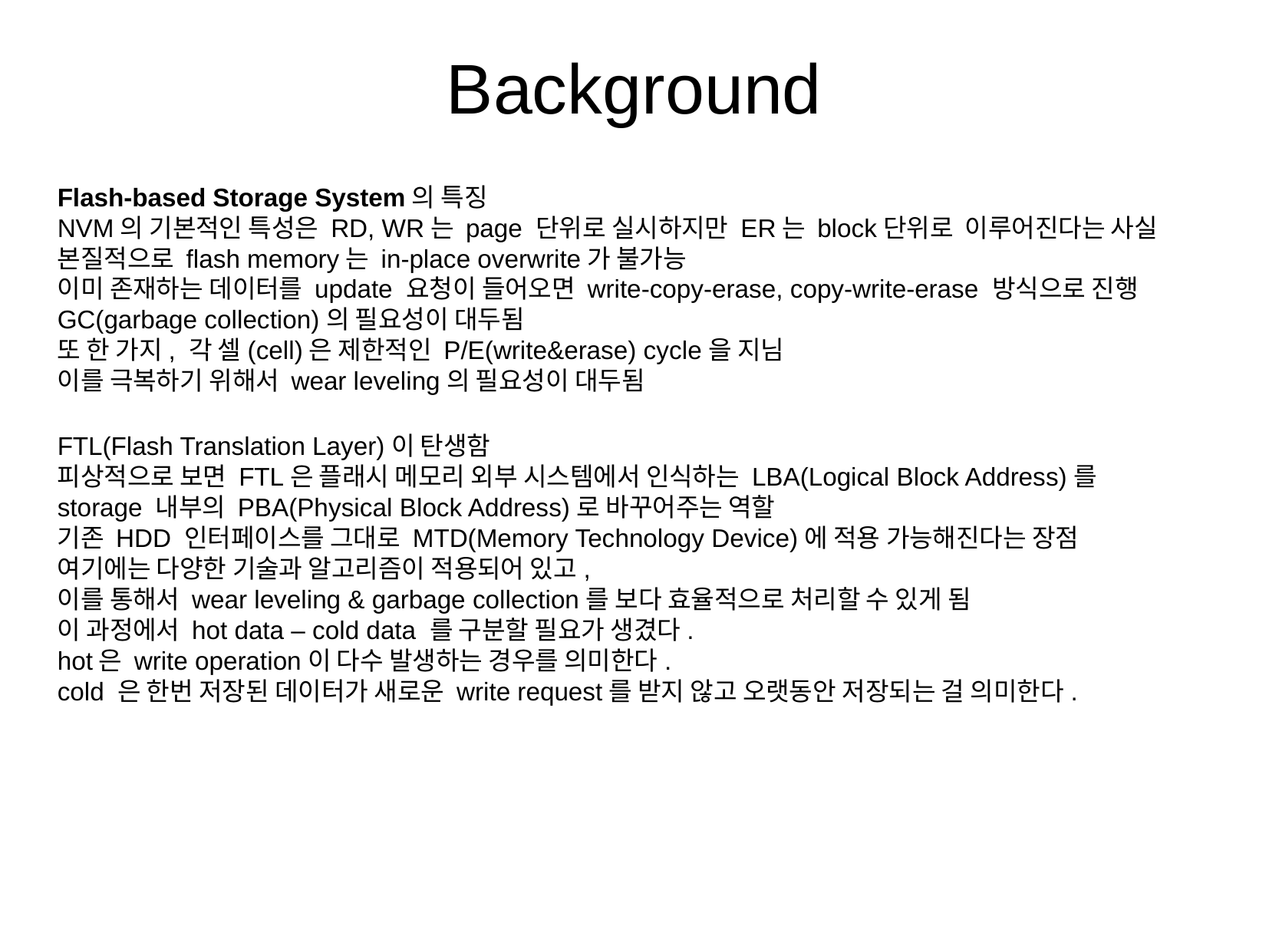

Background
Flash-based Storage System의 특징
NVM의 기본적인 특성은 RD, WR는 page 단위로 실시하지만 ER는 block단위로  이루어진다는 사실
본질적으로 flash memory는 in-place overwrite가 불가능
이미 존재하는 데이터를 update 요청이 들어오면 write-copy-erase, copy-write-erase 방식으로 진행
GC(garbage collection)의 필요성이 대두됨
또 한 가지, 각 셀(cell)은 제한적인 P/E(write&erase) cycle을 지님
이를 극복하기 위해서 wear leveling의 필요성이 대두됨

FTL(Flash Translation Layer)이 탄생함
피상적으로 보면 FTL은 플래시 메모리 외부 시스템에서 인식하는 LBA(Logical Block Address)를
storage 내부의 PBA(Physical Block Address)로 바꾸어주는 역할
기존 HDD 인터페이스를 그대로 MTD(Memory Technology Device)에 적용 가능해진다는 장점
여기에는 다양한 기술과 알고리즘이 적용되어 있고,
이를 통해서 wear leveling & garbage collection를 보다 효율적으로 처리할 수 있게 됨
이 과정에서 hot data – cold data 를 구분할 필요가 생겼다.
hot은 write operation이 다수 발생하는 경우를 의미한다.
cold 은 한번 저장된 데이터가 새로운 write request를 받지 않고 오랫동안 저장되는 걸 의미한다.